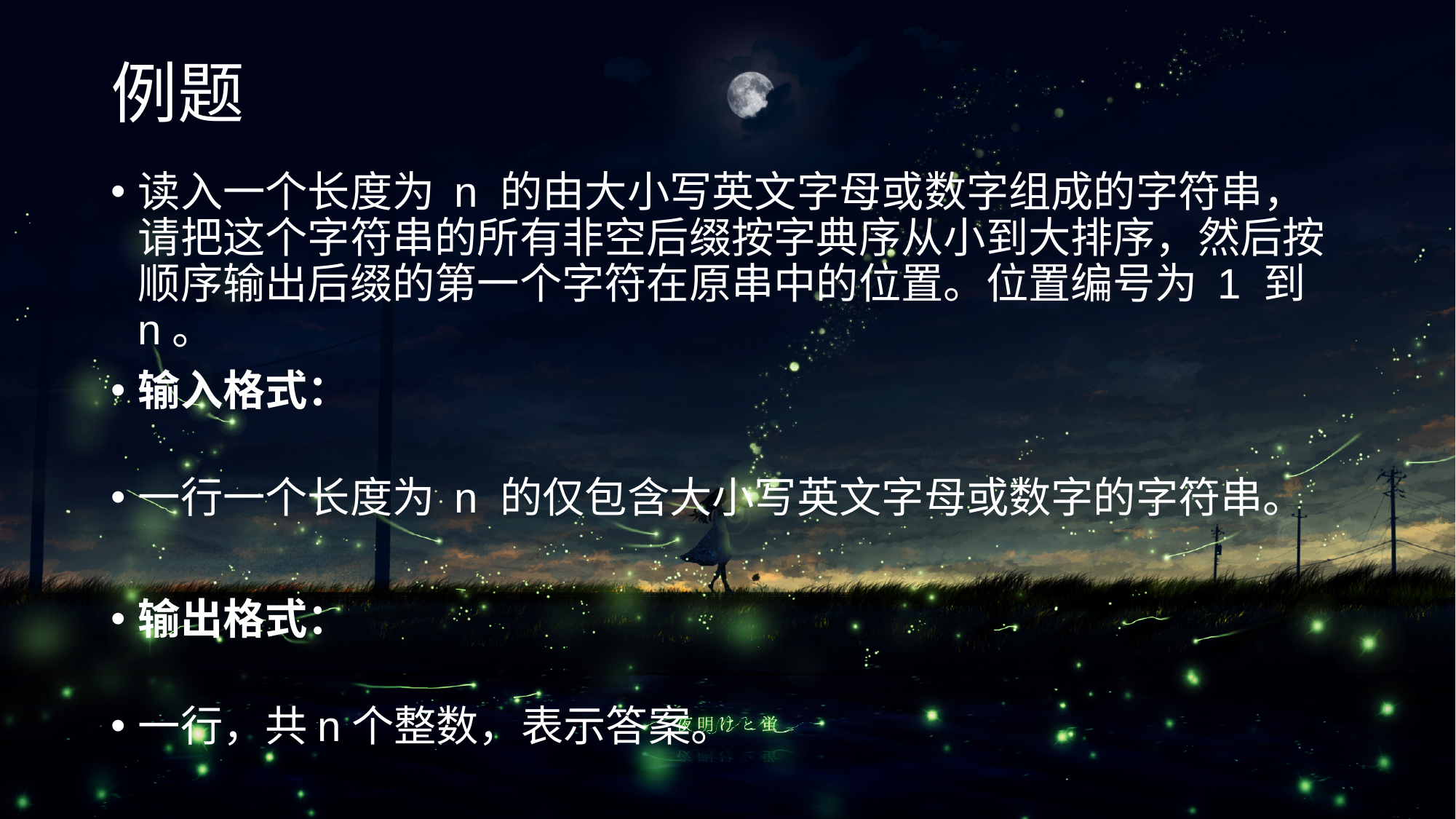

# 例题
读入一个长度为 n 的由大小写英文字母或数字组成的字符串，请把这个字符串的所有非空后缀按字典序从小到大排序，然后按顺序输出后缀的第一个字符在原串中的位置。位置编号为 1 到 n。
输入格式：
一行一个长度为 n 的仅包含大小写英文字母或数字的字符串。

输出格式：
一行，共n个整数，表示答案。